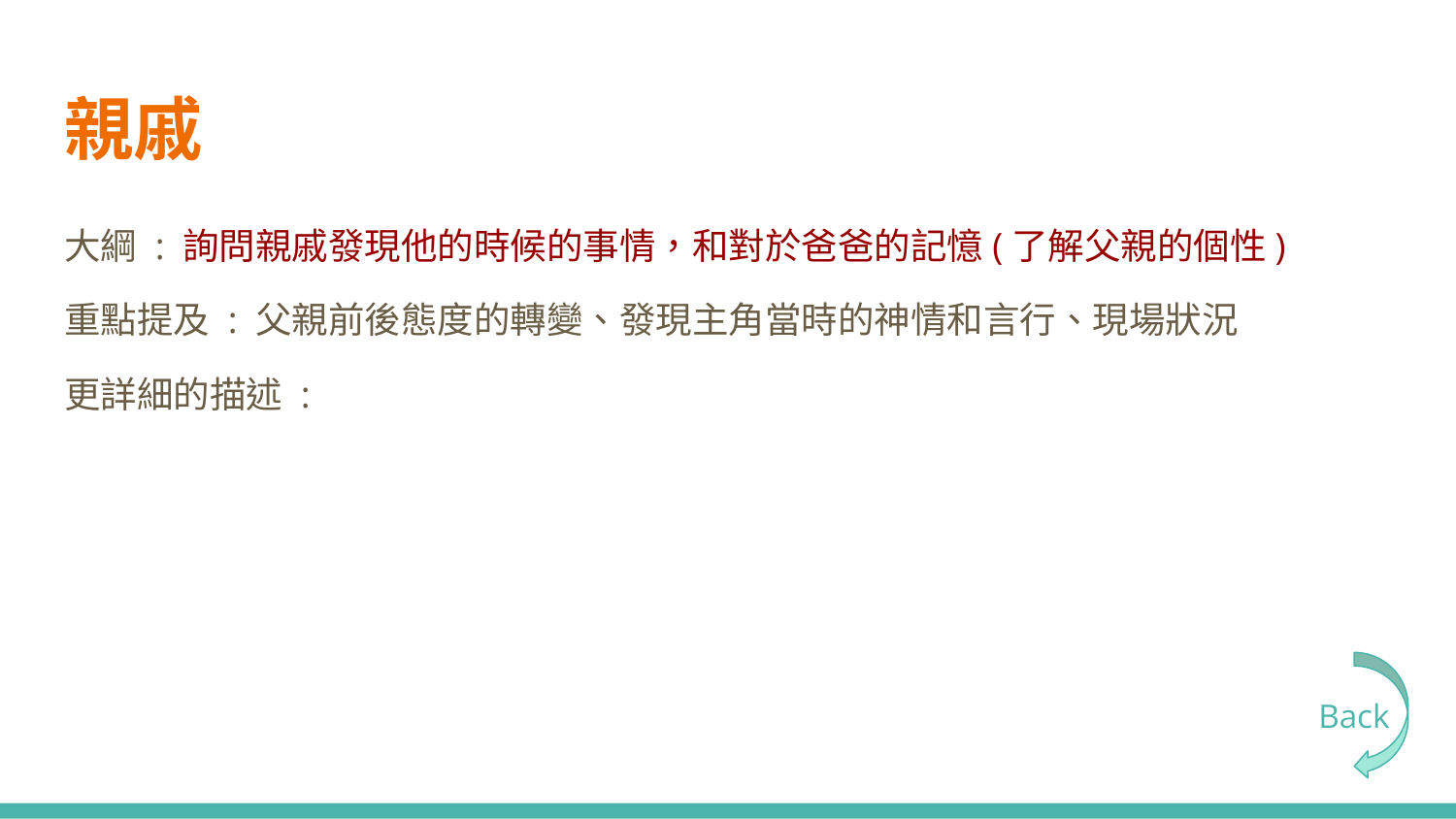

# 親戚
大綱 : 詢問親戚發現他的時候的事情，和對於爸爸的記憶(了解父親的個性)
重點提及 : 父親前後態度的轉變、發現主角當時的神情和言行、現場狀況
更詳細的描述 :

Back